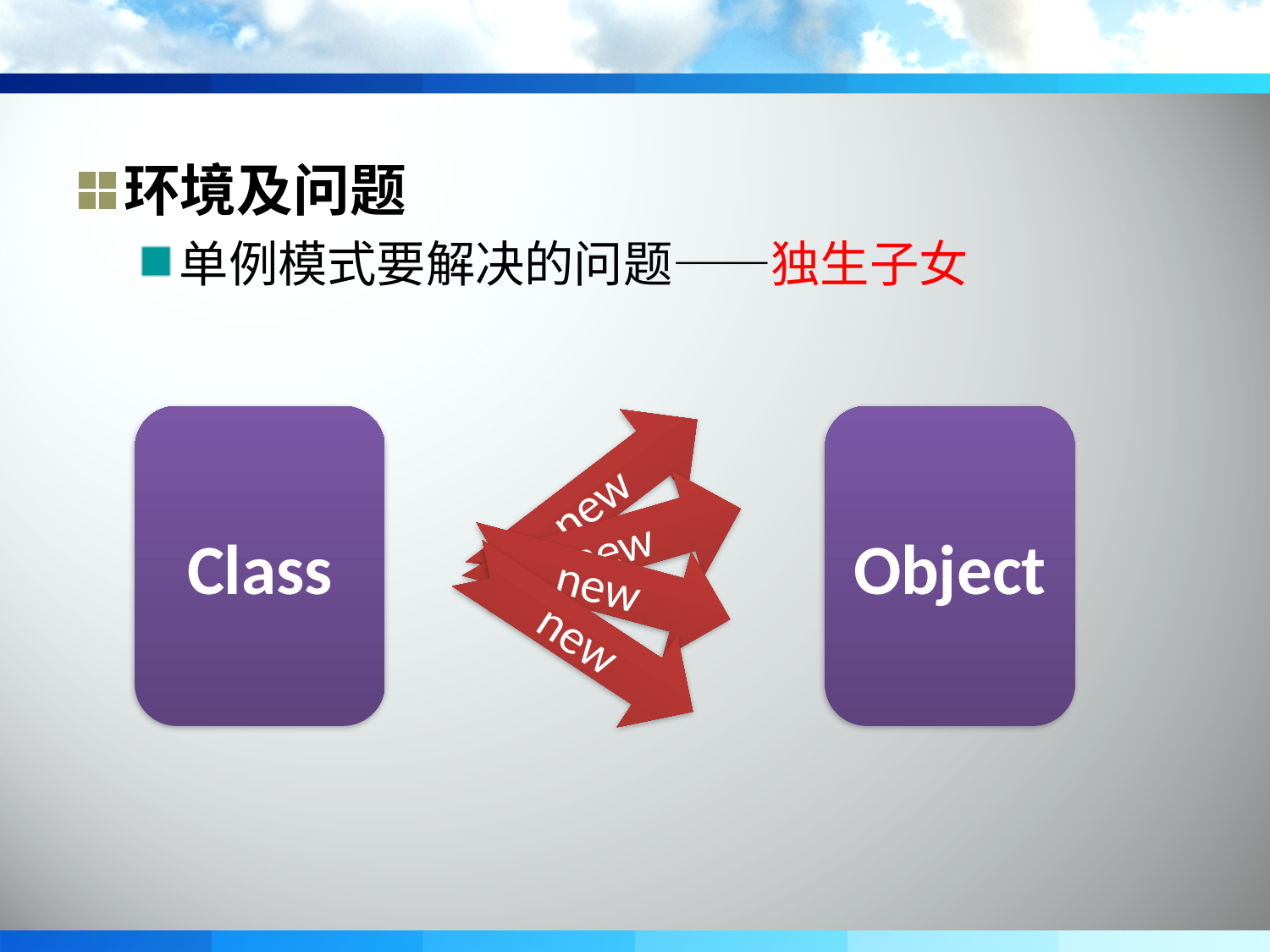

环境及问题
单例模式要解决的问题——独生子女
Class
Object
new
new
new
new